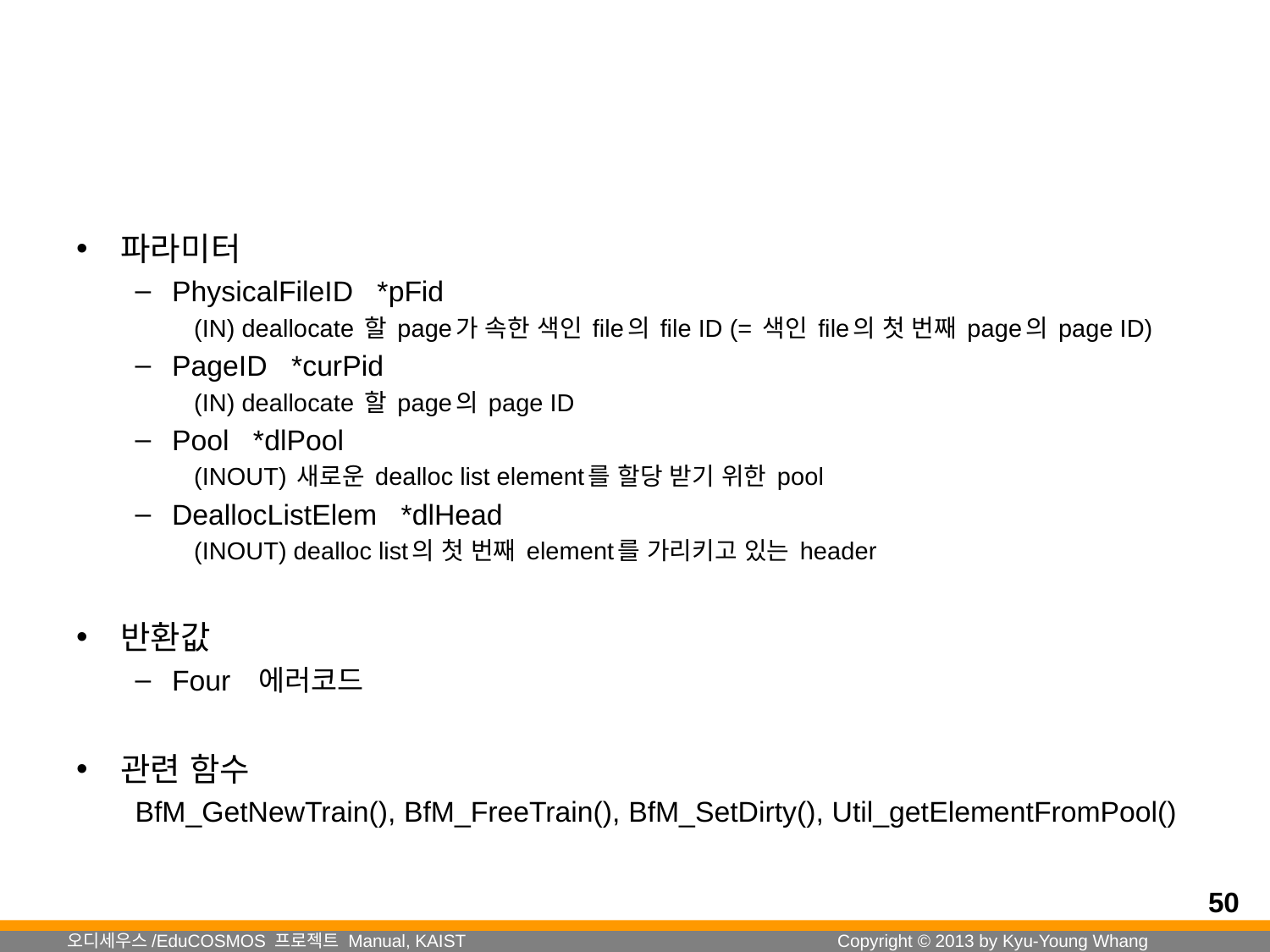

#
파라미터
PhysicalFileID   *pFid
(IN) deallocate 할 page가 속한 색인 file의 file ID (= 색인 file의 첫 번째 page의 page ID)
PageID   *curPid
(IN) deallocate 할 page의 page ID
Pool   *dlPool
(INOUT) 새로운 dealloc list element를 할당 받기 위한 pool
DeallocListElem   *dlHead
(INOUT) dealloc list의 첫 번째 element를 가리키고 있는 header

반환값
Four   에러코드

관련 함수
BfM_GetNewTrain(), BfM_FreeTrain(), BfM_SetDirty(), Util_getElementFromPool()